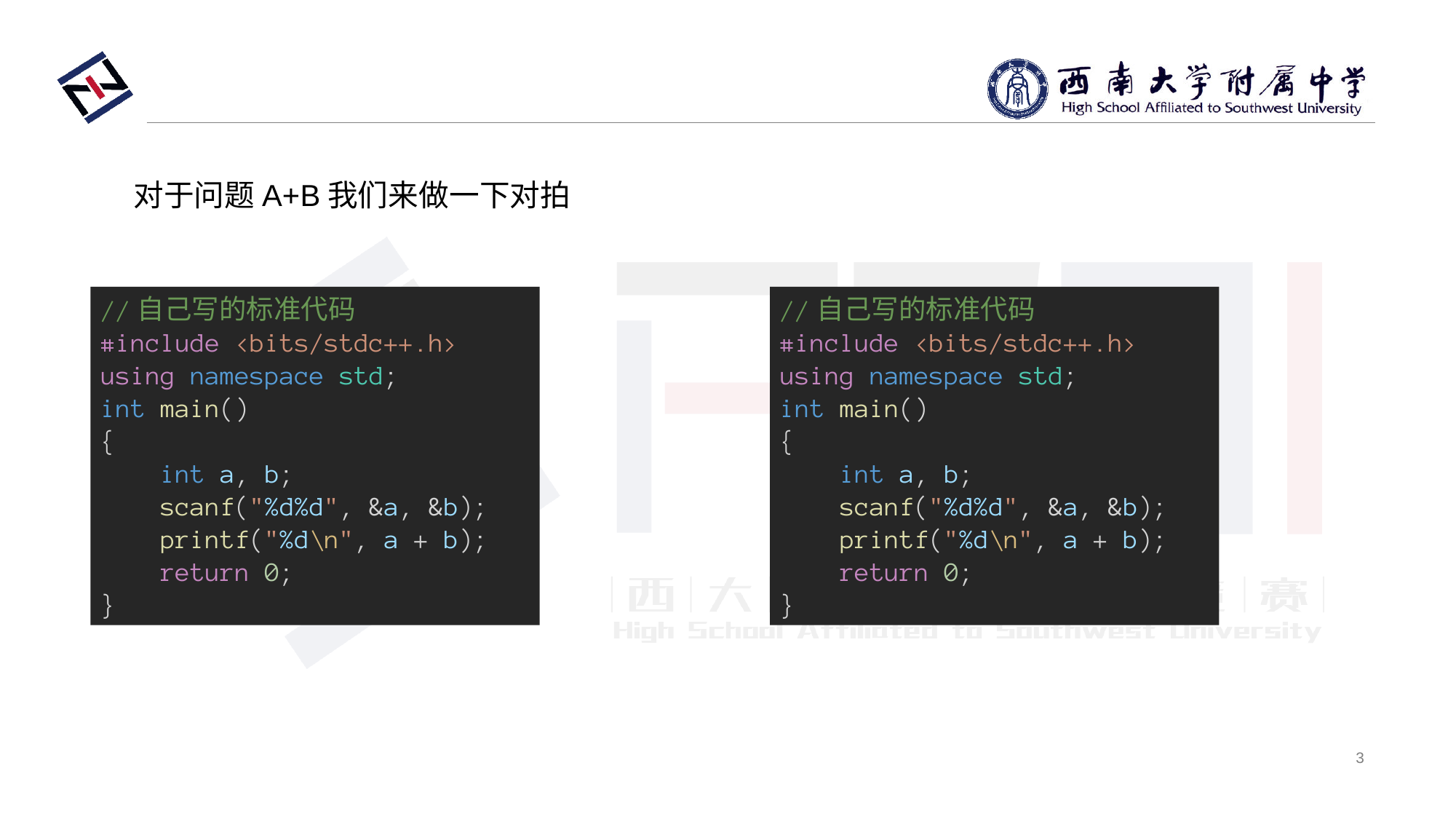

#
对于问题A+B我们来做一下对拍
//自己写的标准代码
#include <bits/stdc++.h>
using namespace std;
int main()
{
    int a, b;
    scanf("%d%d", &a, &b);
    printf("%d\n", a + b);
    return 0;
}
//自己写的标准代码
#include <bits/stdc++.h>
using namespace std;
int main()
{
    int a, b;
    scanf("%d%d", &a, &b);
    printf("%d\n", a + b);
    return 0;
}

3